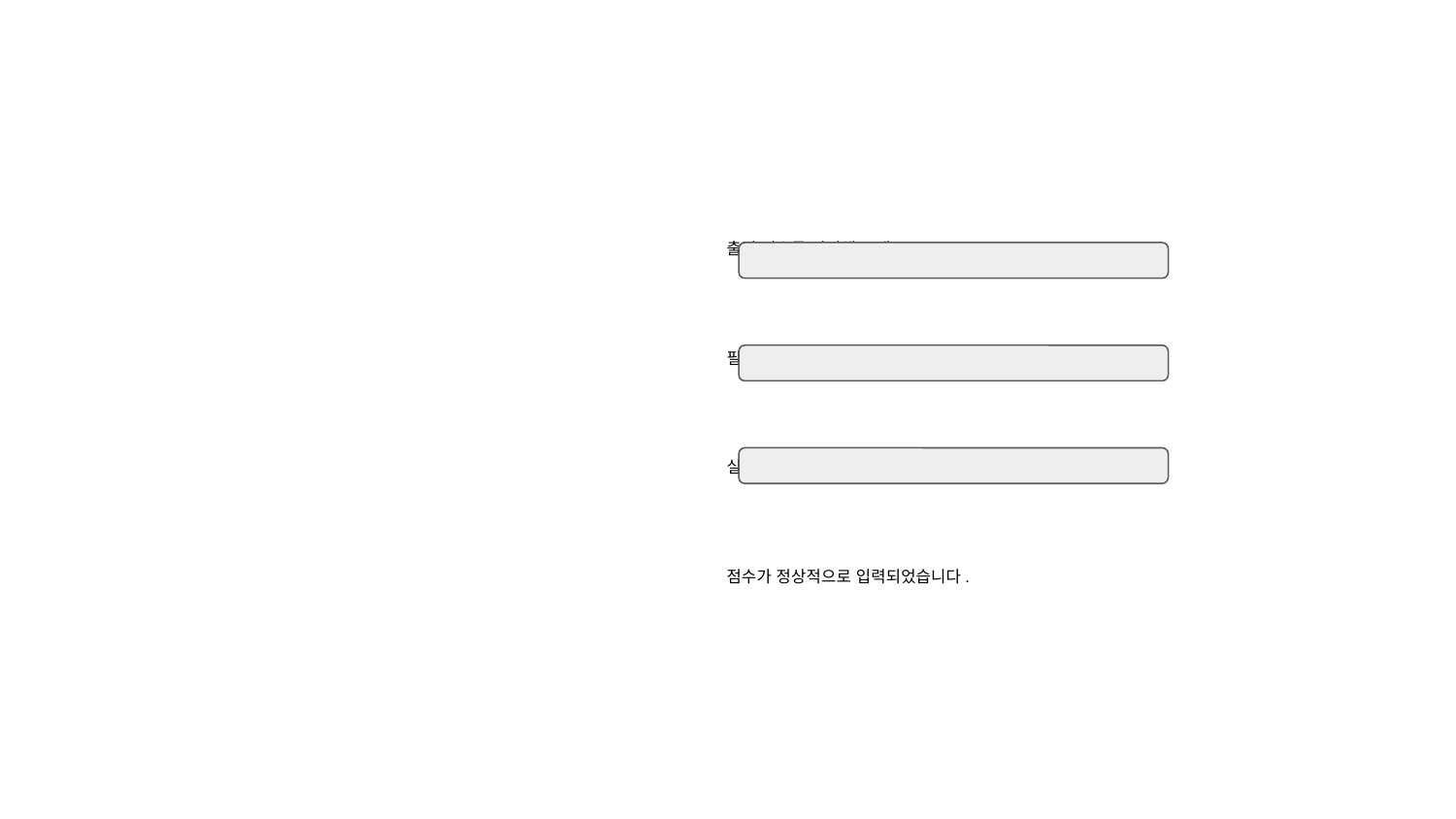

출결 점수를 입력해 주세요:

			필기 점수를 입력해 주세요:

			실기 점수를 입력해 주세요:

			점수가 정상적으로 입력되었습니다.